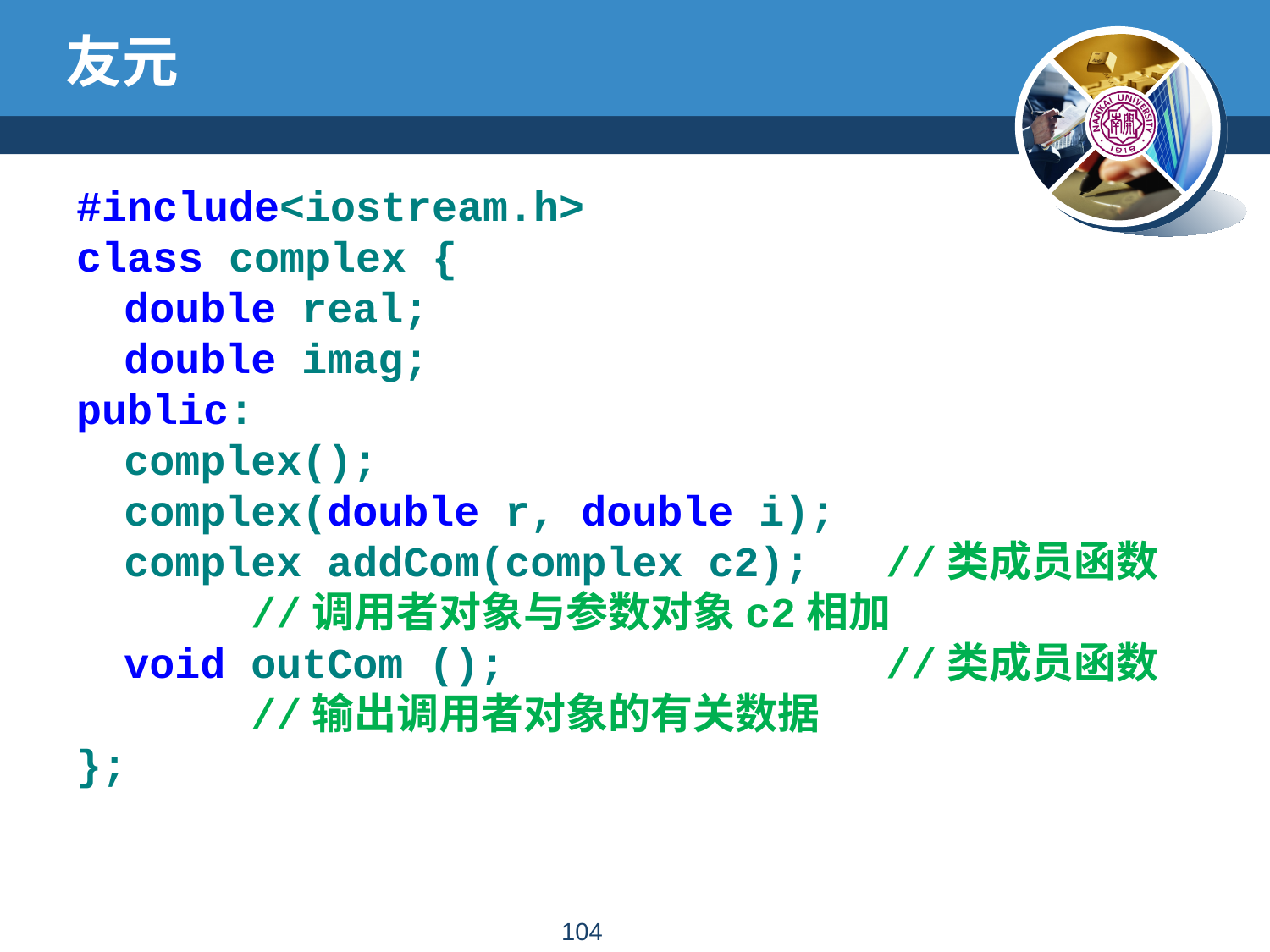

# 友元
#include<iostream.h>
class complex {
	double real;
	double imag;
public:
	complex();
	complex(double r, double i);
	complex addCom(complex c2); 	//类成员函数
		//调用者对象与参数对象c2相加
	void outCom (); 			//类成员函数
		//输出调用者对象的有关数据
};

104